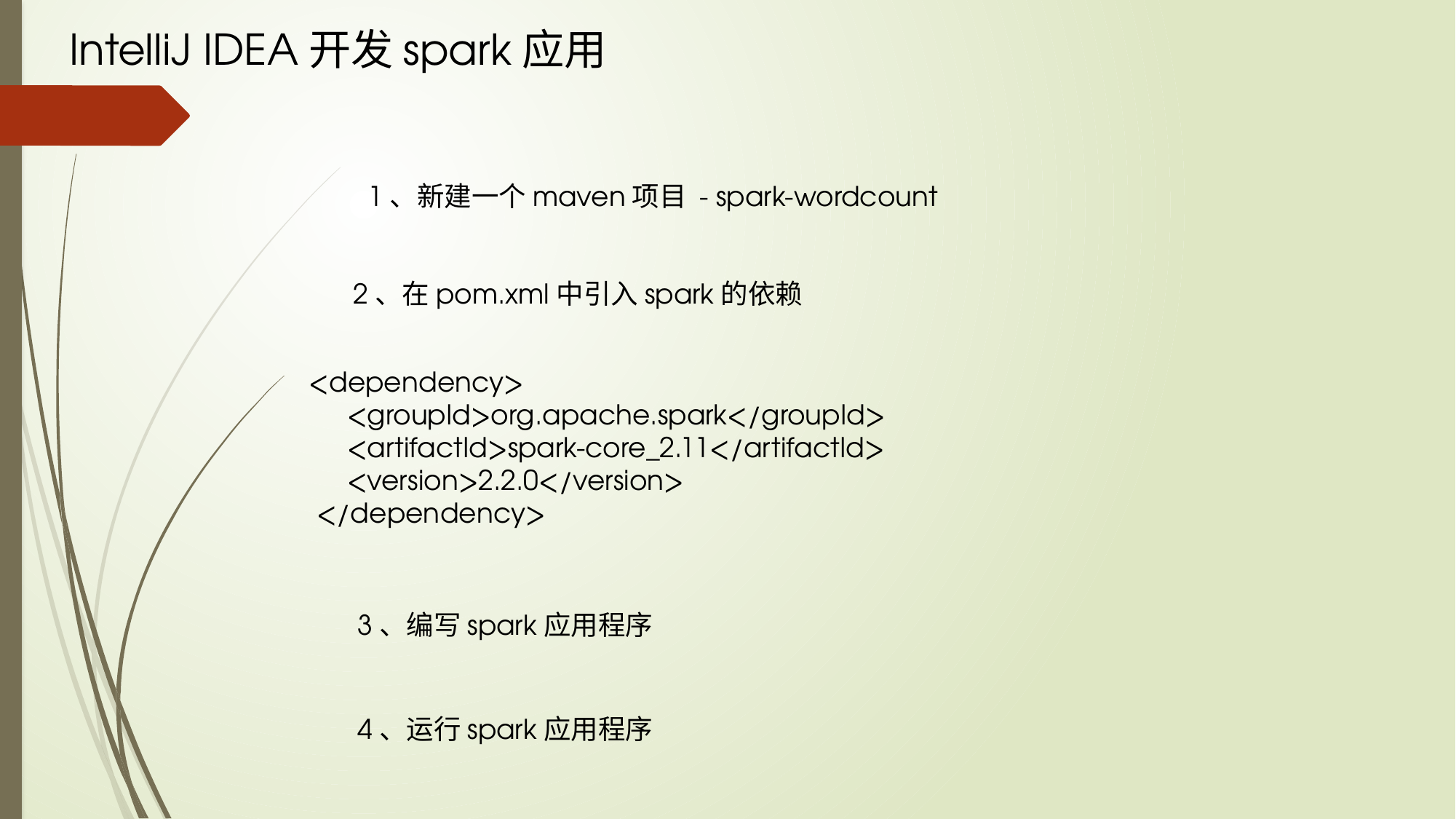

IntelliJ IDEA开发spark应用
1、新建一个maven项目 - spark-wordcount
2、在pom.xml中引入spark的依赖
       <dependency>
            <groupId>org.apache.spark</groupId>
            <artifactId>spark-core_2.11</artifactId>
            <version>2.2.0</version>
        </dependency>
3、编写spark应用程序
4、运行spark应用程序